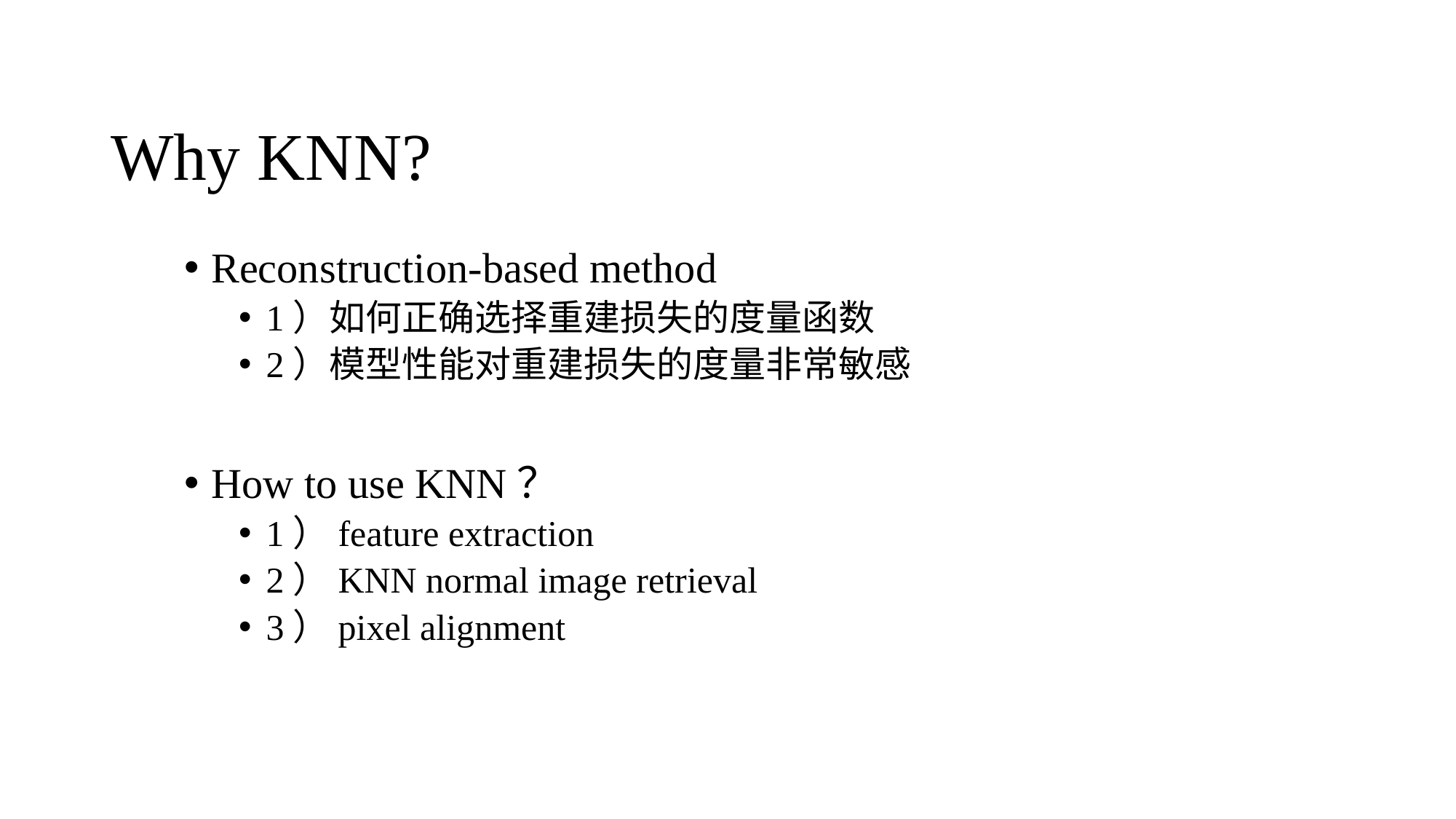

# Why KNN?
Reconstruction-based method
1）如何正确选择重建损失的度量函数
2）模型性能对重建损失的度量非常敏感

How to use KNN？
1）feature extraction
2）KNN normal image retrieval
3）pixel alignment